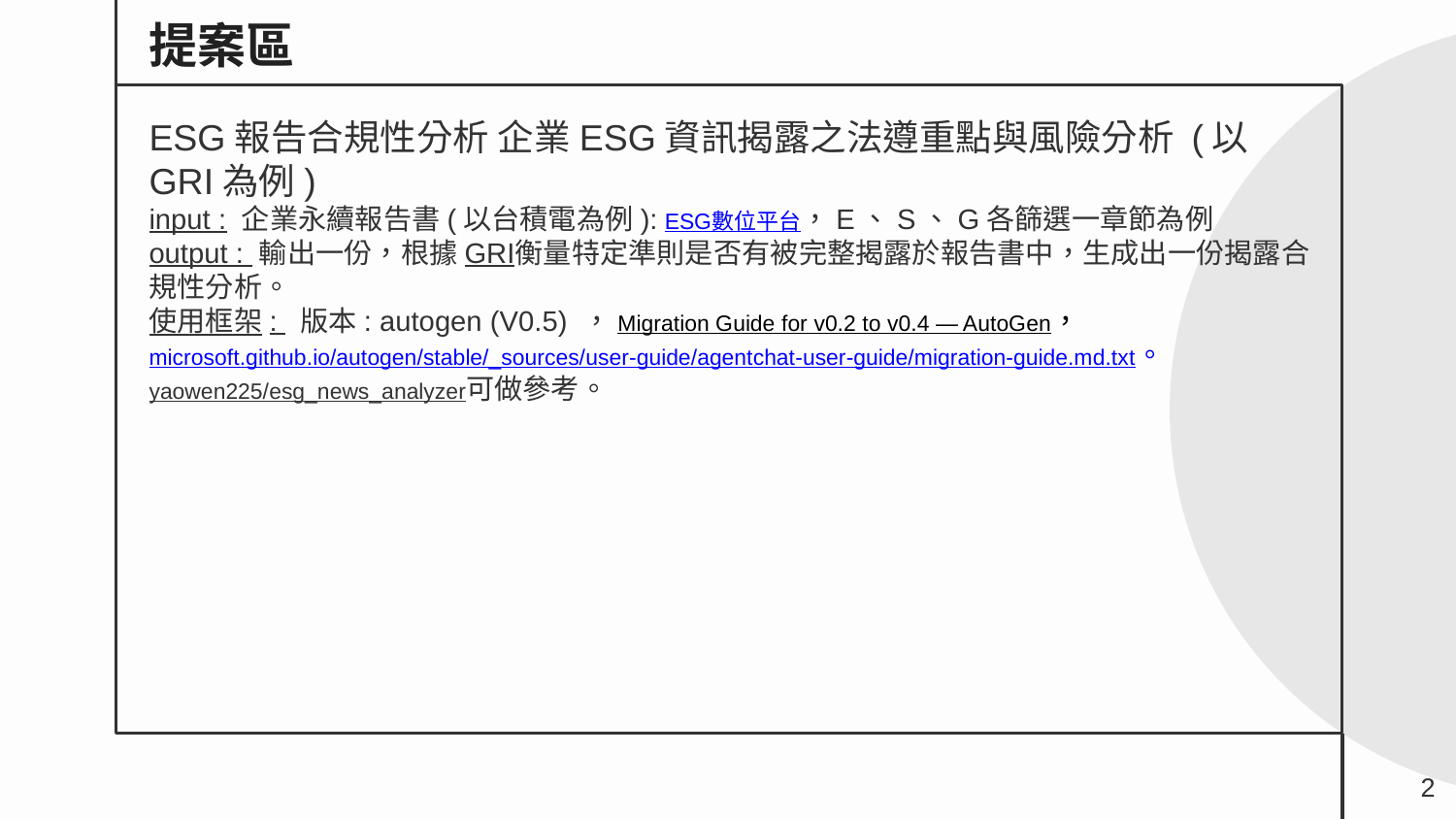

提案區
ESG報告合規性分析 企業ESG資訊揭露之法遵重點與風險分析 (以GRI為例)
input : 企業永續報告書(以台積電為例):ESG數位平台，E、S、G各篩選一章節為例
output : 輸出一份，根據GRI衡量特定準則是否有被完整揭露於報告書中，生成出一份揭露合規性分析。
使用框架:  版本: autogen (V0.5) ，Migration Guide for v0.2 to v0.4 — AutoGen，microsoft.github.io/autogen/stable/_sources/user-guide/agentchat-user-guide/migration-guide.md.txt。
yaowen225/esg_news_analyzer可做參考。

2